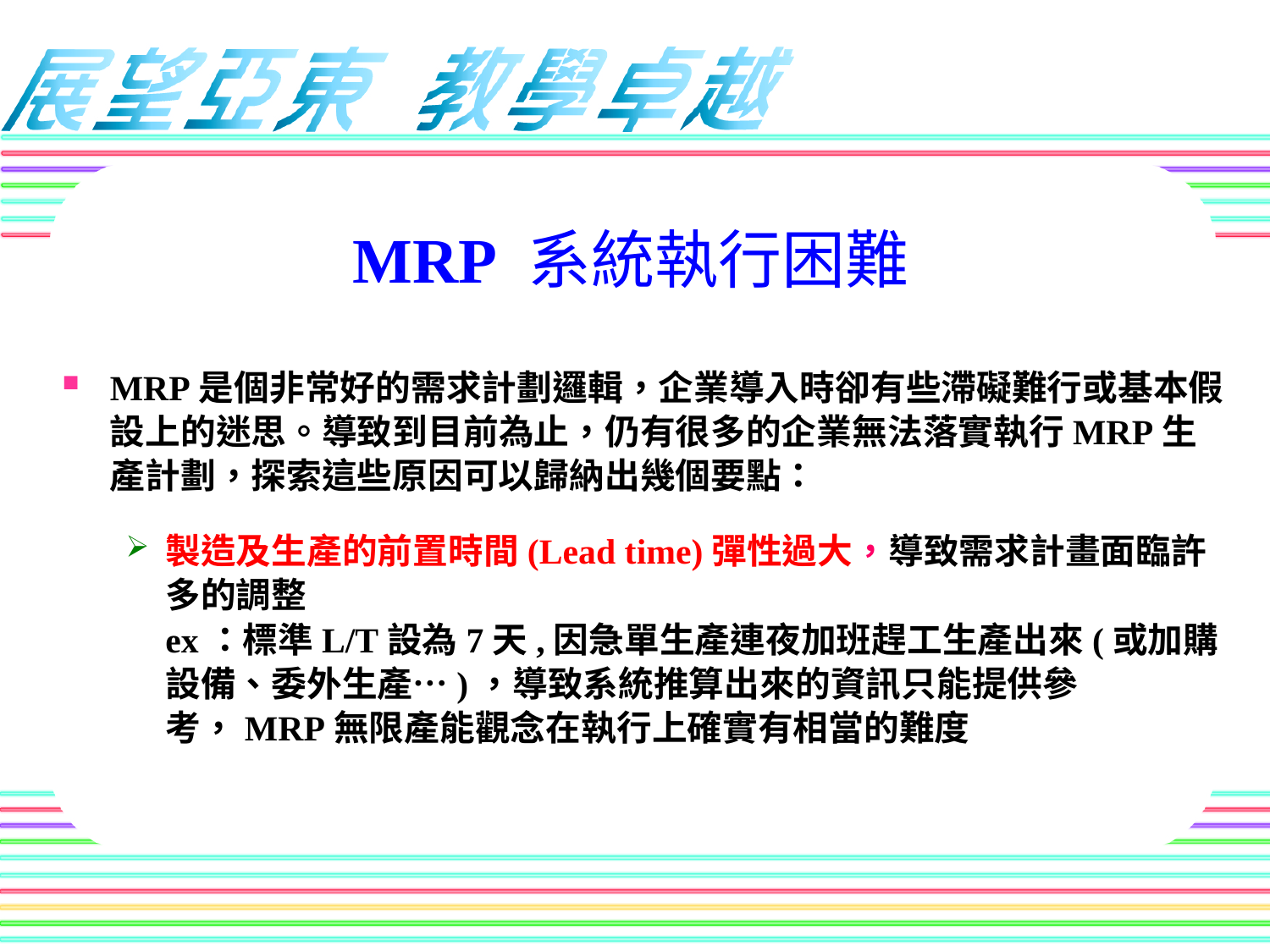

# MRP 系統執行困難
MRP是個非常好的需求計劃邏輯，企業導入時卻有些滯礙難行或基本假設上的迷思。導致到目前為止，仍有很多的企業無法落實執行MRP生產計劃，探索這些原因可以歸納出幾個要點：
製造及生產的前置時間(Lead time)彈性過大，導致需求計畫面臨許多的調整
ex：標準L/T設為7天,因急單生產連夜加班趕工生產出來(或加購設備、委外生產…)，導致系統推算出來的資訊只能提供參考，MRP無限產能觀念在執行上確實有相當的難度